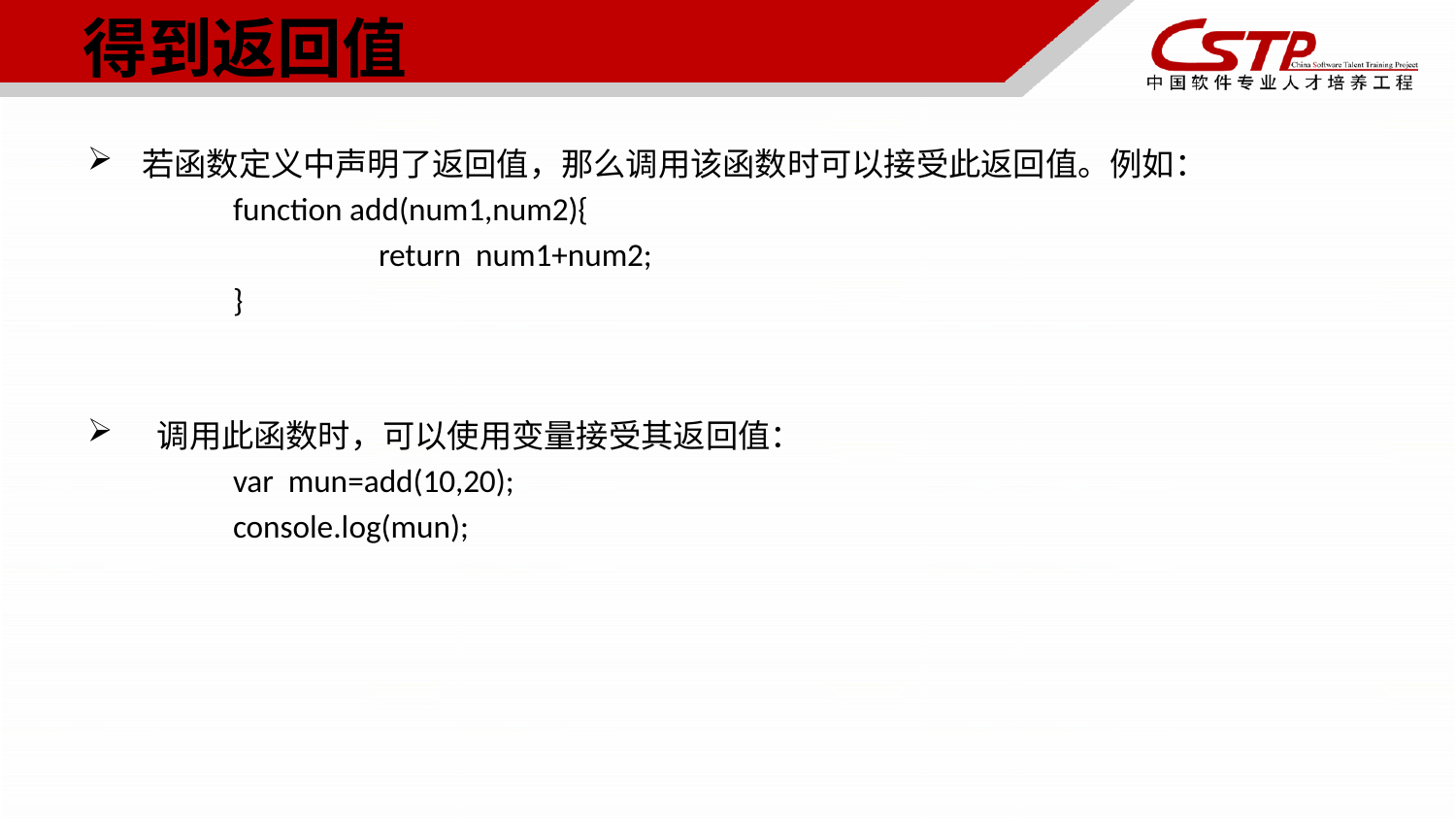

# 得到返回值
若函数定义中声明了返回值，那么调用该函数时可以接受此返回值。例如：
	function add(num1,num2){
		return  num1+num2;
	}

     调用此函数时，可以使用变量接受其返回值：
	var  mun=add(10,20);
	console.log(mun);